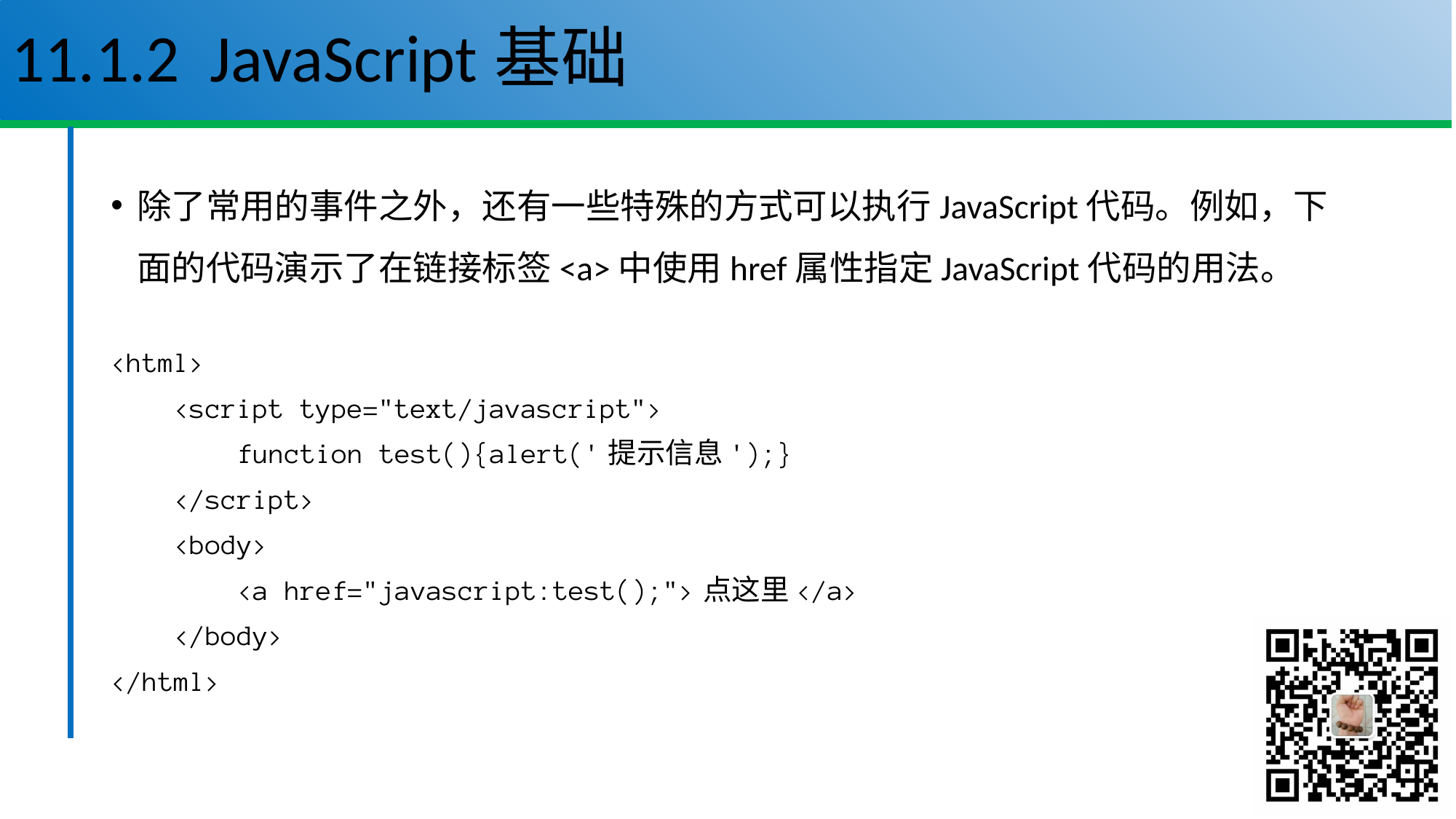

# 11.1.2  JavaScript基础
除了常用的事件之外，还有一些特殊的方式可以执行JavaScript代码。例如，下面的代码演示了在链接标签<a>中使用href属性指定JavaScript代码的用法。

<html>
    <script type="text/javascript">
        function test(){alert('提示信息');}
    </script>
    <body>
        <a href="javascript:test();">点这里</a>
    </body>
</html>
15